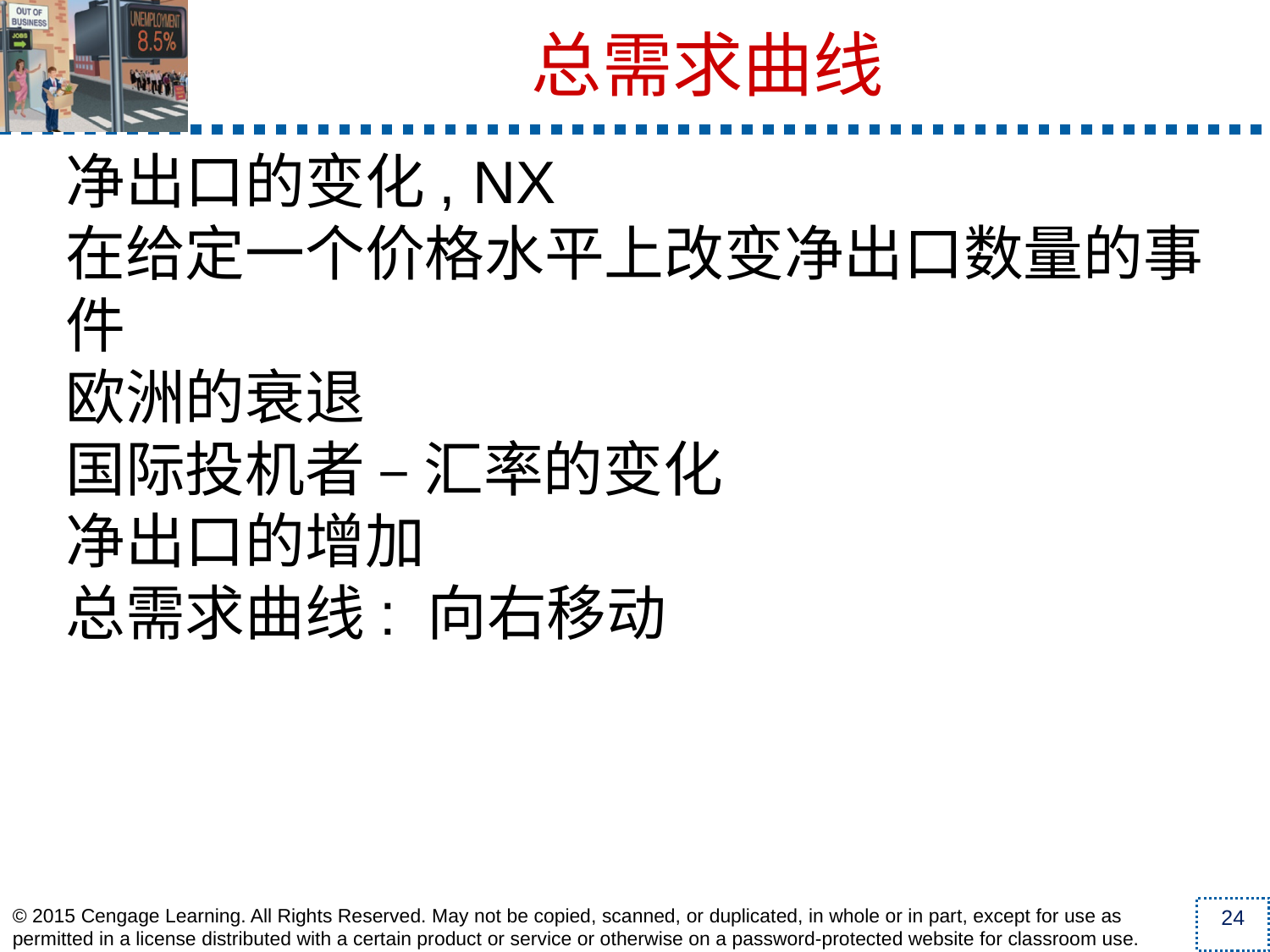

总需求曲线
净出口的变化, NX
在给定一个价格水平上改变净出口数量的事件
欧洲的衰退
国际投机者 – 汇率的变化
净出口的增加
总需求曲线: 向右移动
24
© 2015 Cengage Learning. All Rights Reserved. May not be copied, scanned, or duplicated, in whole or in part, except for use as permitted in a license distributed with a certain product or service or otherwise on a password-protected website for classroom use.